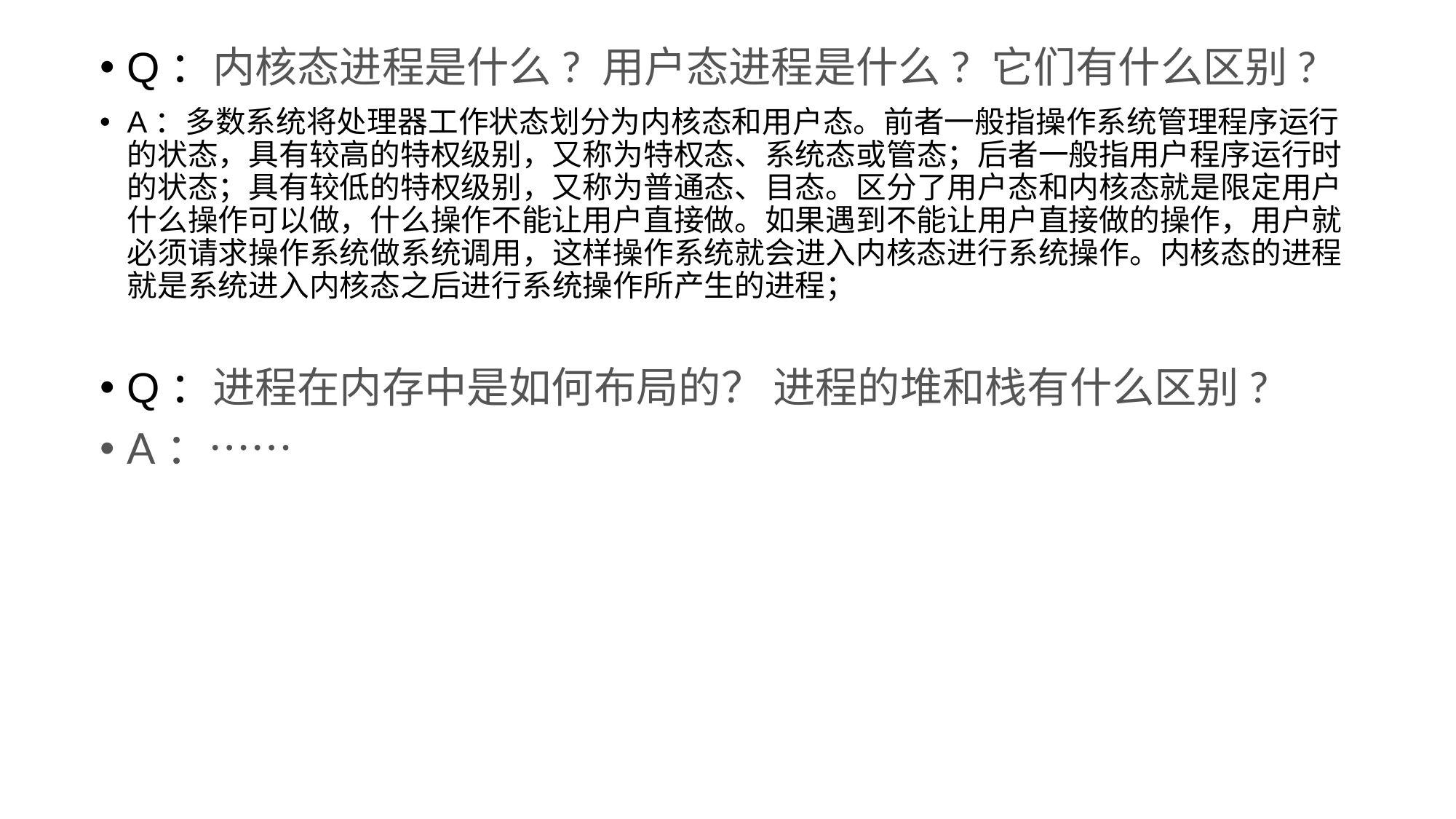

Q：内核态进程是什么? 用户态进程是什么? 它们有什么区别?
A：多数系统将处理器工作状态划分为内核态和用户态。前者一般指操作系统管理程序运行的状态，具有较高的特权级别，又称为特权态、系统态或管态；后者一般指用户程序运行时的状态；具有较低的特权级别，又称为普通态、目态。区分了用户态和内核态就是限定用户什么操作可以做，什么操作不能让用户直接做。如果遇到不能让用户直接做的操作，用户就必须请求操作系统做系统调用，这样操作系统就会进入内核态进行系统操作。内核态的进程就是系统进入内核态之后进行系统操作所产生的进程；

Q：进程在内存中是如何布局的？ 进程的堆和栈有什么区别?
A：……